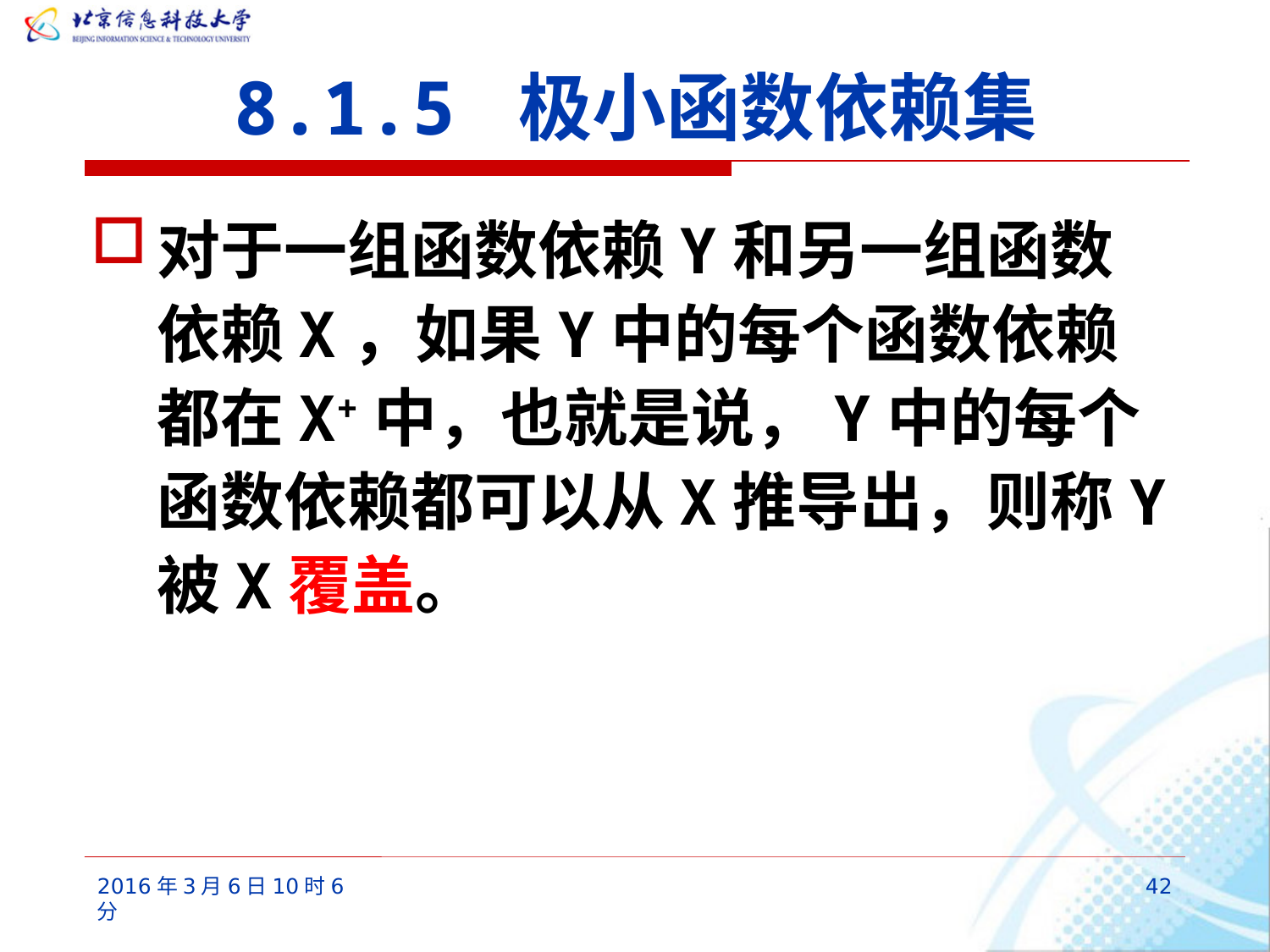

# 8.1.5 极小函数依赖集
对于一组函数依赖Y和另一组函数依赖X，如果Y中的每个函数依赖都在X+中，也就是说，Y中的每个函数依赖都可以从X推导出，则称Y被X覆盖。
2016年3月6日10时6分
42